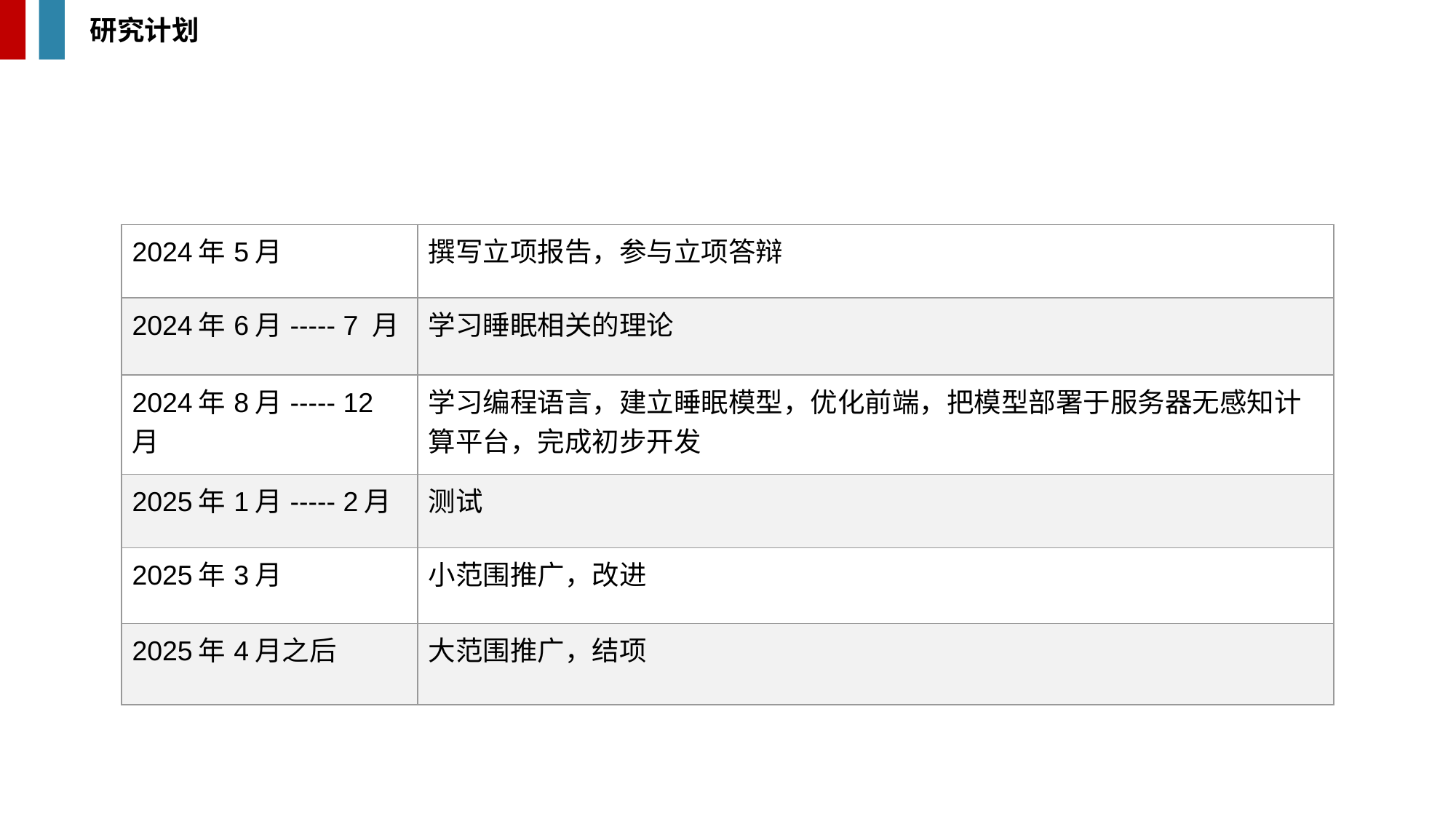

研究计划
| 2024年5月 | 撰写立项报告，参与立项答辩 |
| --- | --- |
| 2024年6月----- 7 月 | 学习睡眠相关的理论 |
| 2024年8月----- 12月 | 学习编程语言，建立睡眠模型，优化前端，把模型部署于服务器无感知计算平台，完成初步开发 |
| 2025年1月----- 2月 | 测试 |
| 2025年3月 | 小范围推广，改进 |
| 2025年4月之后 | 大范围推广，结项 |